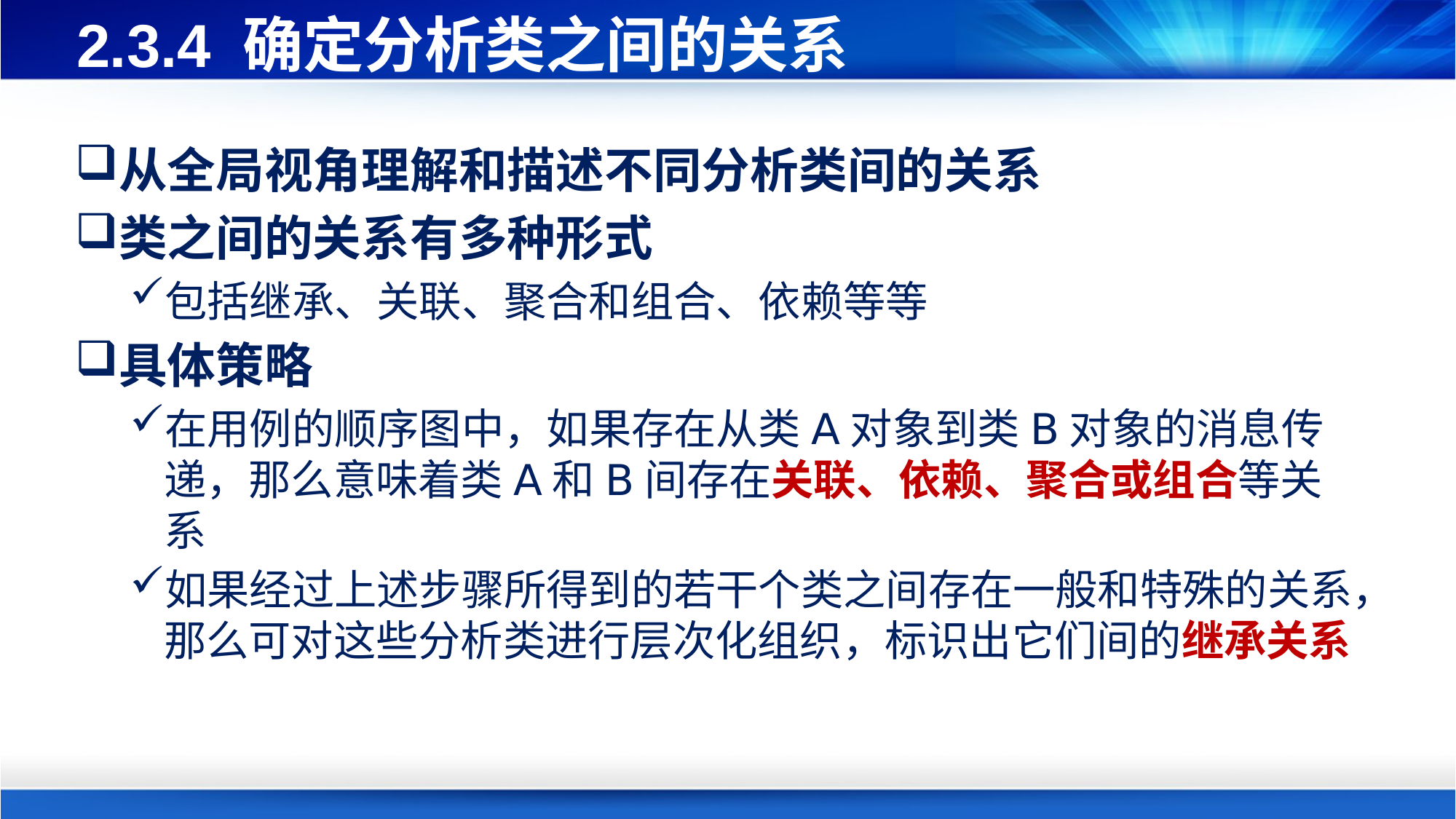

# 2.3.4 确定分析类之间的关系
从全局视角理解和描述不同分析类间的关系
类之间的关系有多种形式
包括继承、关联、聚合和组合、依赖等等
具体策略
在用例的顺序图中，如果存在从类A对象到类B对象的消息传递，那么意味着类A和B间存在关联、依赖、聚合或组合等关系
如果经过上述步骤所得到的若干个类之间存在一般和特殊的关系，那么可对这些分析类进行层次化组织，标识出它们间的继承关系